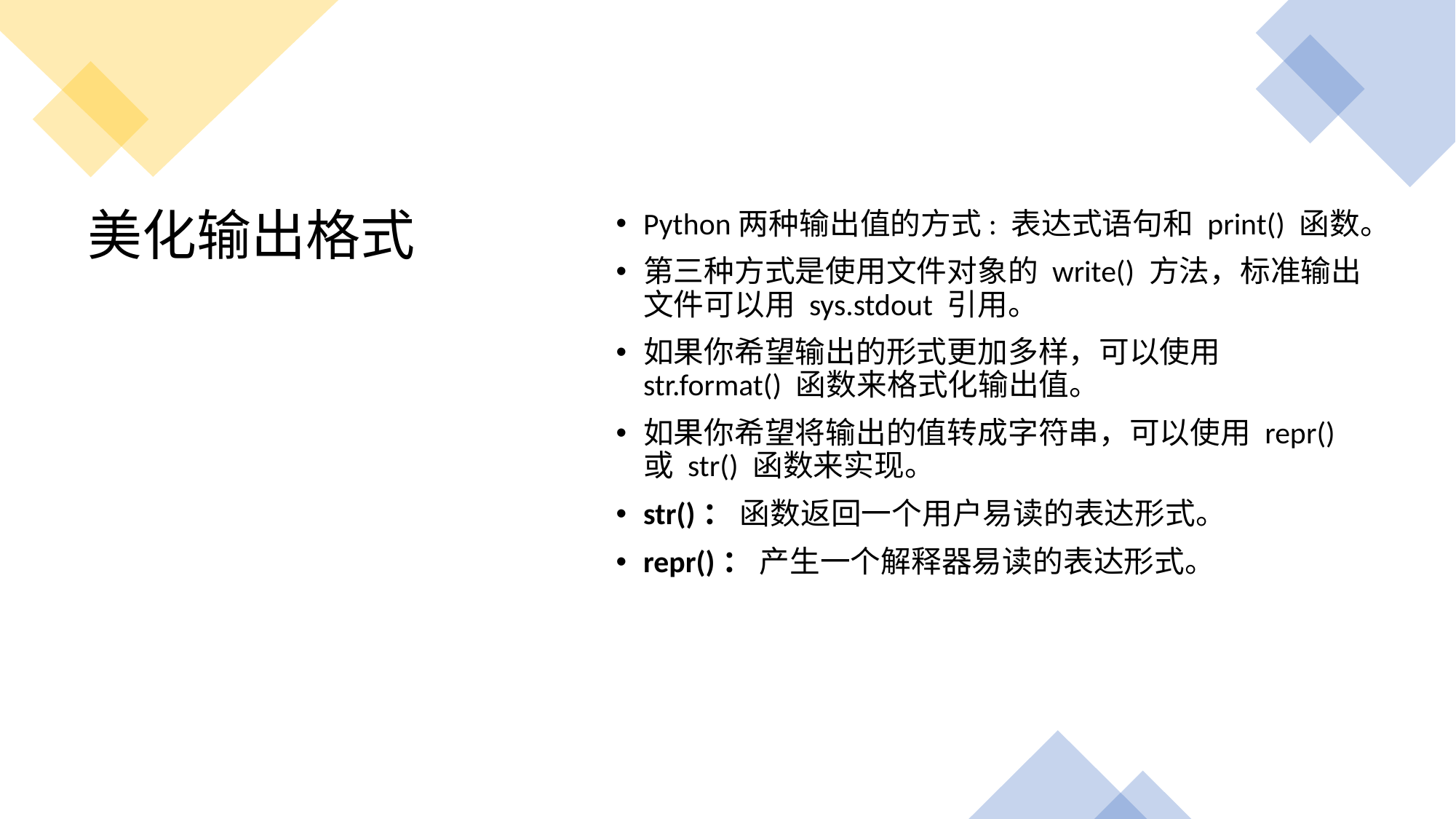

Python两种输出值的方式: 表达式语句和 print() 函数。
第三种方式是使用文件对象的 write() 方法，标准输出文件可以用 sys.stdout 引用。
如果你希望输出的形式更加多样，可以使用 str.format() 函数来格式化输出值。
如果你希望将输出的值转成字符串，可以使用 repr() 或 str() 函数来实现。
str()： 函数返回一个用户易读的表达形式。
repr()： 产生一个解释器易读的表达形式。

# 美化输出格式